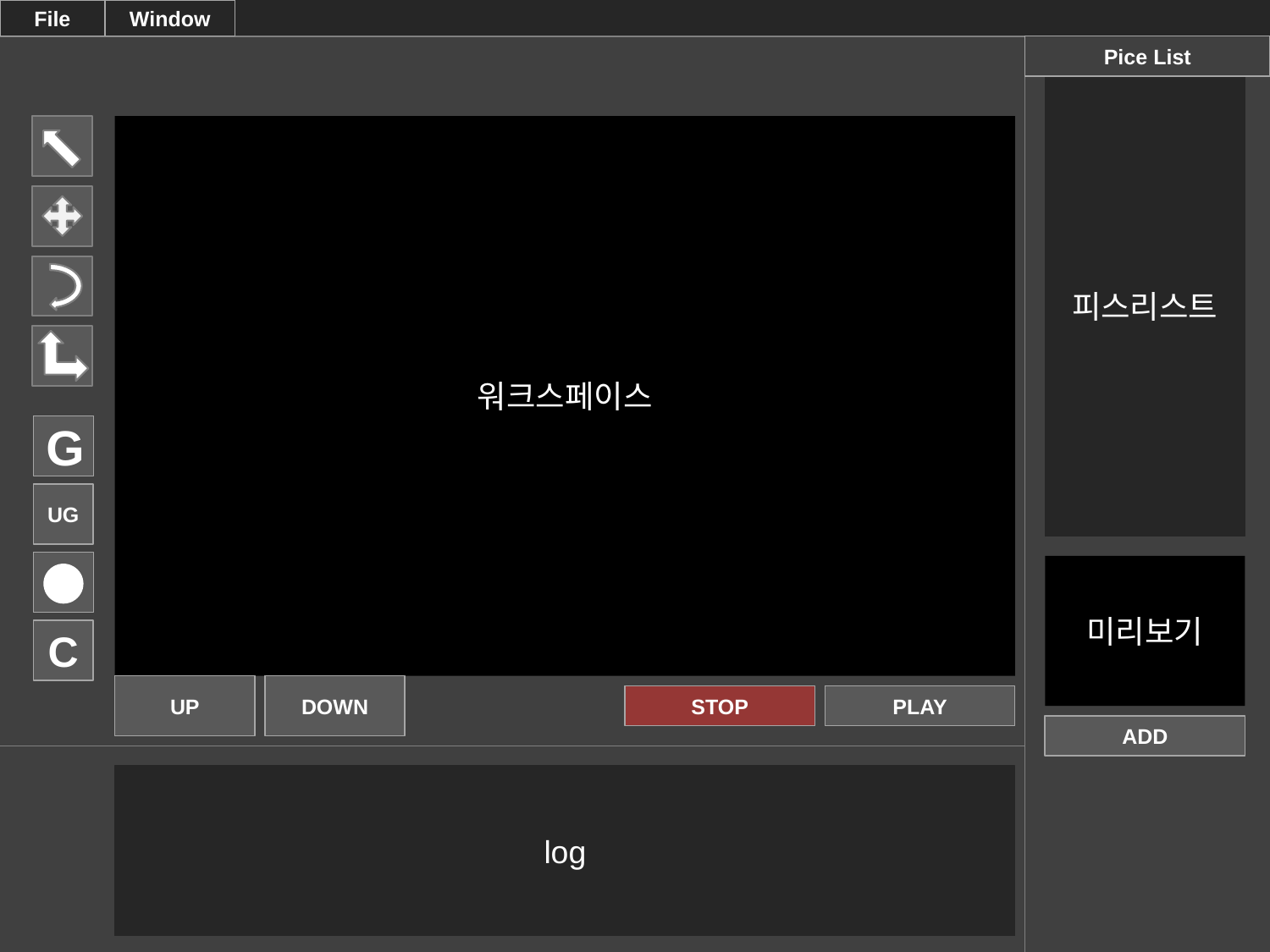

File
Window
Pice List
피스리스트

워크스페이스
G
UG

미리보기

C
UP
DOWN
STOP
PLAY
ADD
log